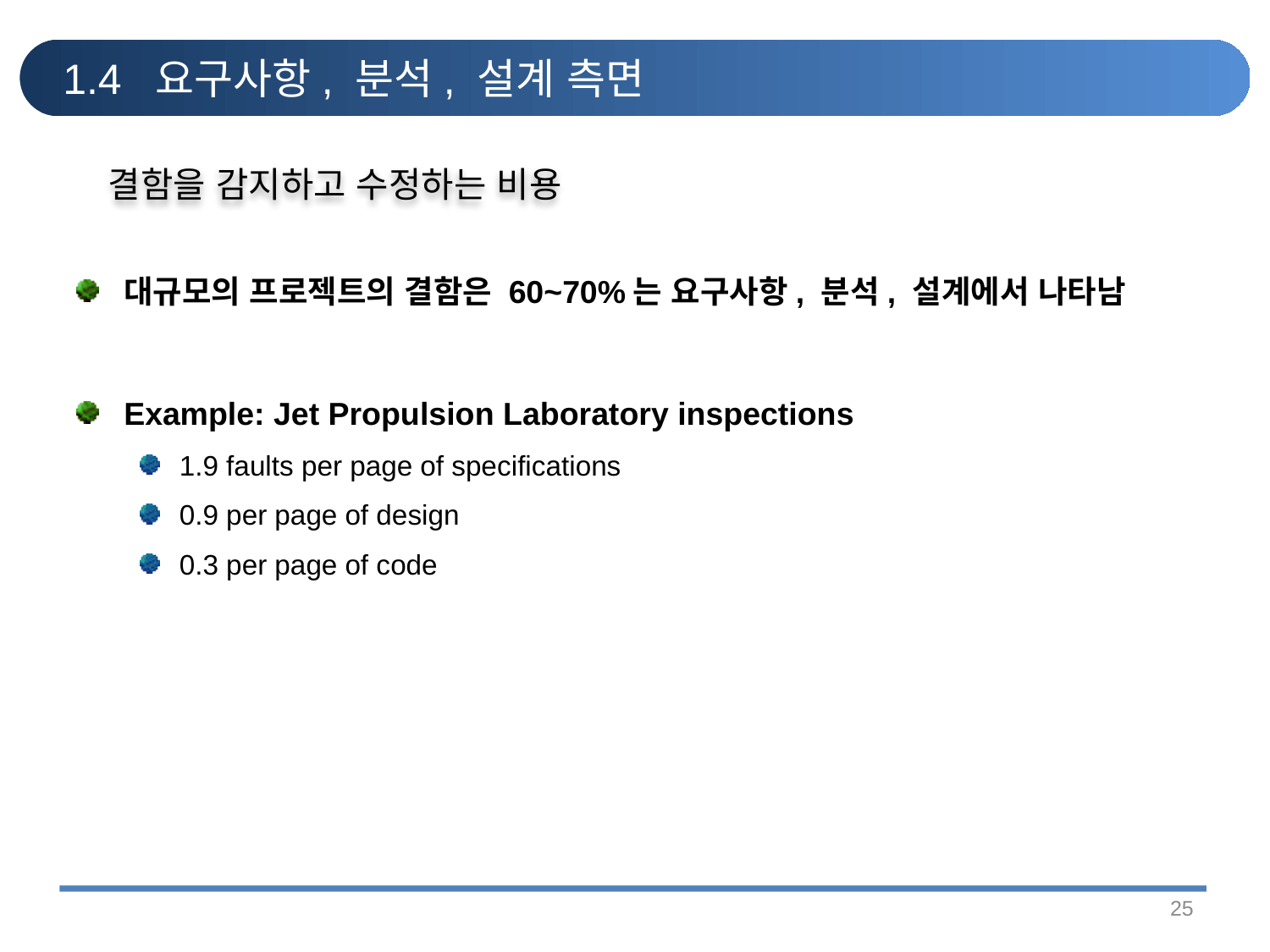

# 1.4  요구사항, 분석, 설계 측면
결함을 감지하고 수정하는 비용
대규모의 프로젝트의 결함은 60~70%는 요구사항, 분석, 설계에서 나타남

Example: Jet Propulsion Laboratory inspections
1.9 faults per page of specifications
0.9 per page of design
0.3 per page of code
25